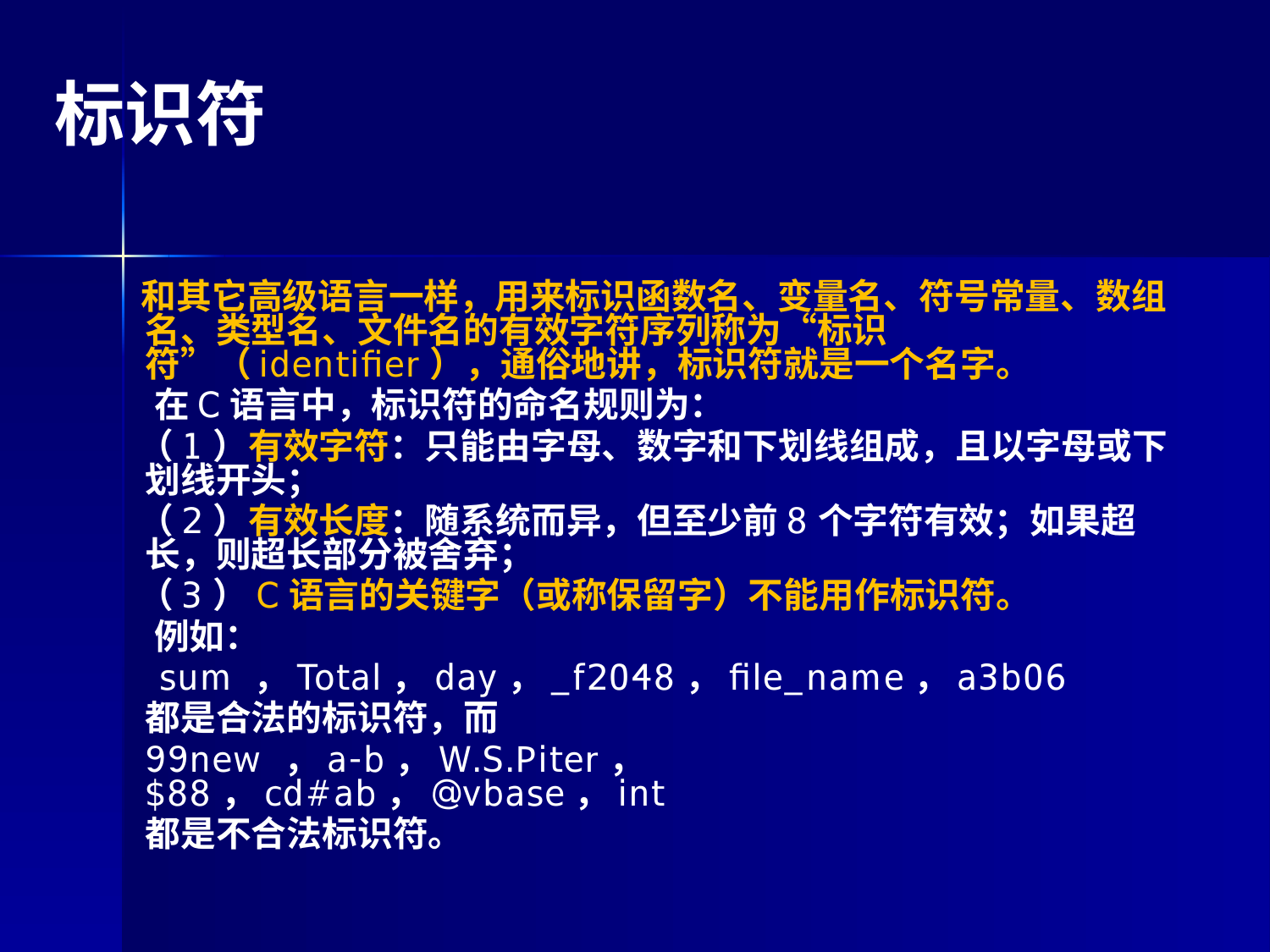

#
标识符
     和其它高级语言一样，用来标识函数名、变量名、符号常量、数组名、类型名、文件名的有效字符序列称为“标识符”（identifier），通俗地讲，标识符就是一个名字。
      在C语言中，标识符的命名规则为：
    （1）有效字符：只能由字母、数字和下划线组成，且以字母或下划线开头；
    （2）有效长度：随系统而异，但至少前8个字符有效；如果超长，则超长部分被舍弃；
    （3）C语言的关键字（或称保留字）不能用作标识符。
      例如：
      sum ，Total，day，_f2048，file_name，a3b06
	都是合法的标识符，而
	99new ，a-b，W.S.Piter，$88，cd#ab，@vbase，int
	都是不合法标识符。